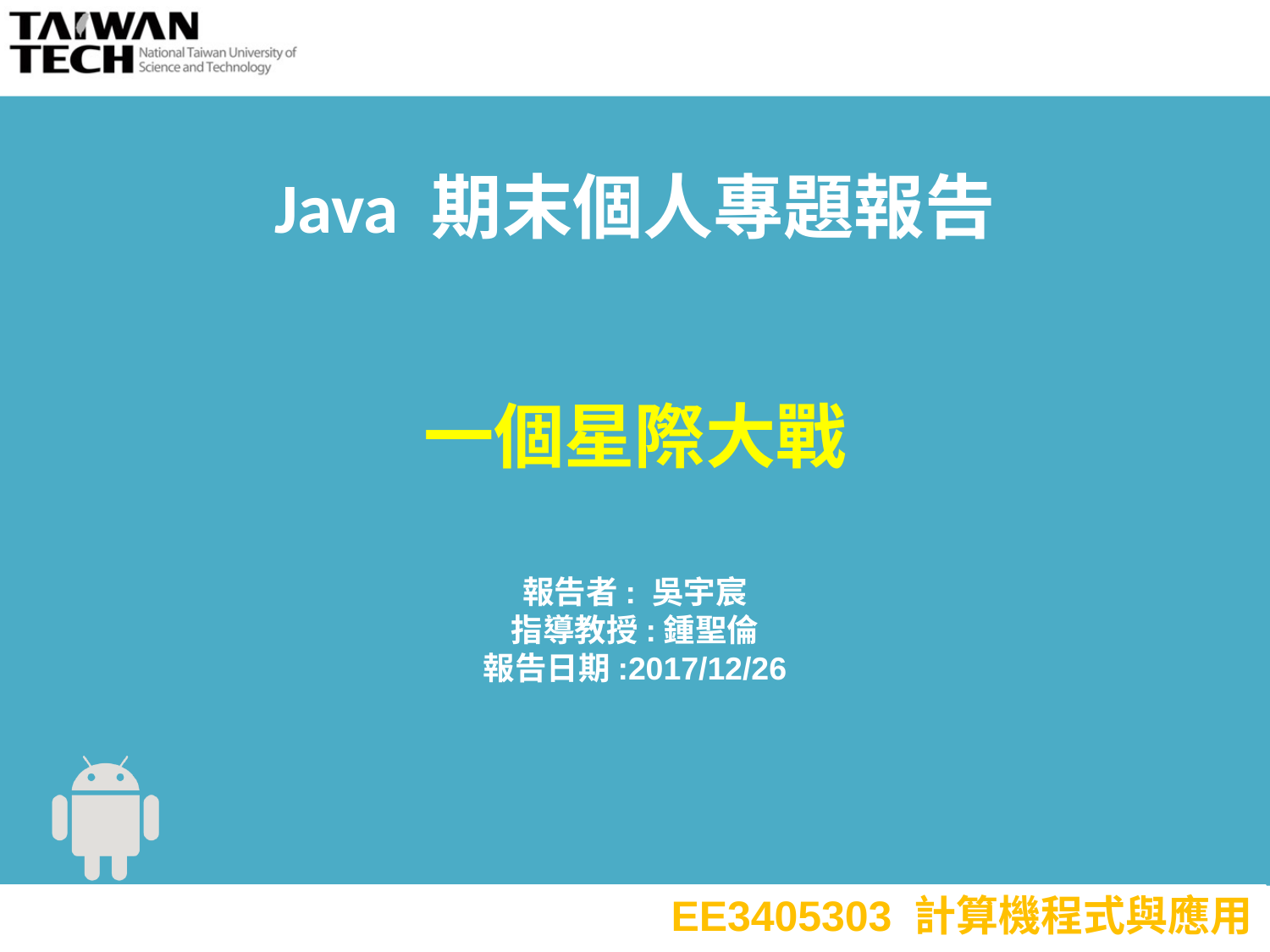

Java 期末個人專題報告
一個星際大戰
報告者: 吳宇宸
指導教授:鍾聖倫
報告日期:2017/12/26